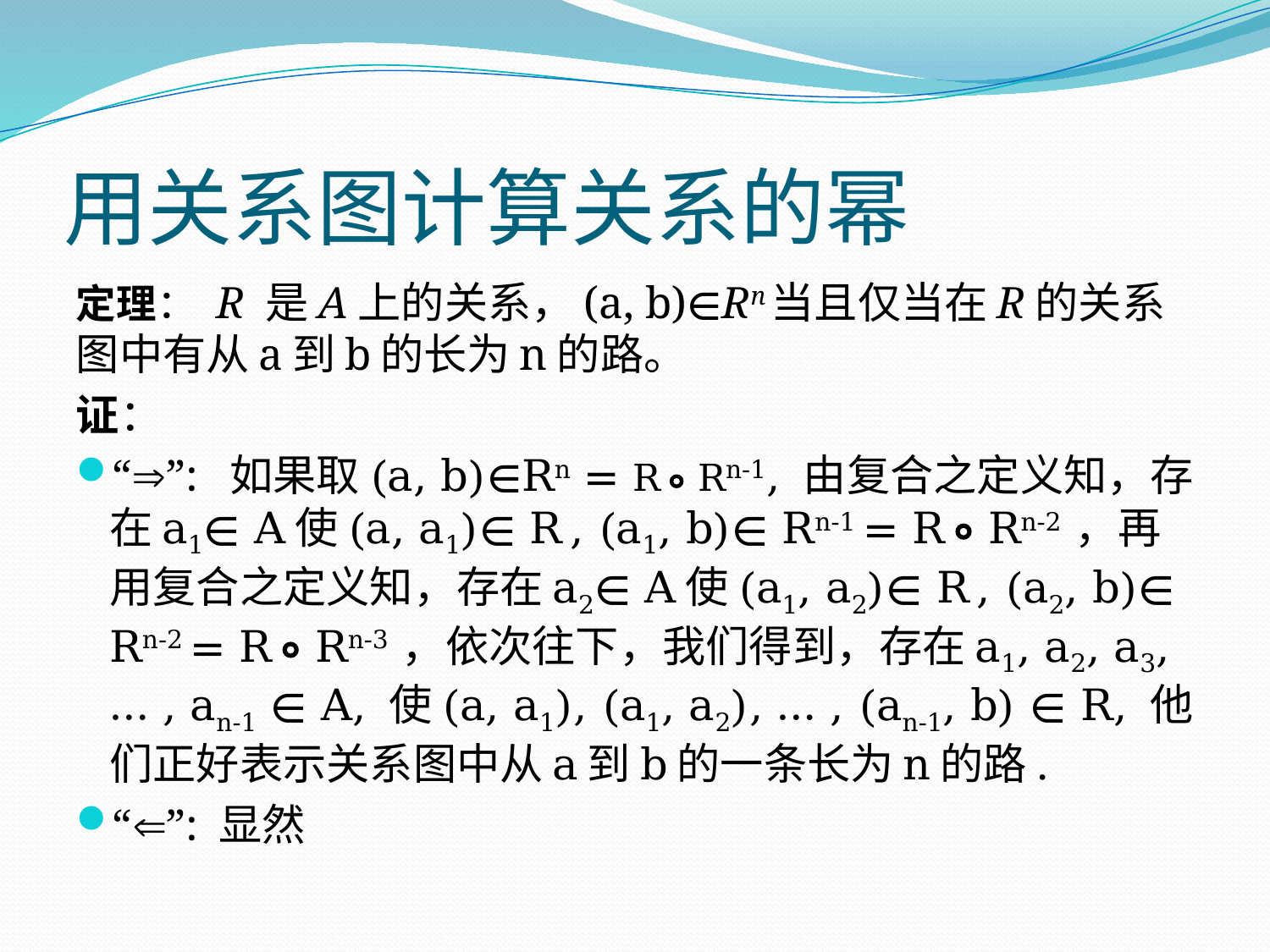

# 用关系图计算关系的幂
定理： R 是A上的关系，(a, b)∈Rn当且仅当在R的关系图中有从a到b的长为n的路。
证：
“⇒”:  如果取(a, b)∈Rn = R ∘ Rn-1, 由复合之定义知，存在a1∊ A使(a, a1)∊ R , (a1, b)∊ Rn-1 = R ∘ Rn-2 ，再用复合之定义知，存在a2∊ A使(a1, a2)∊ R , (a2, b)∊ Rn-2 = R ∘ Rn-3 ，依次往下，我们得到，存在a1, a2, a3, … , an-1 ∊ A, 使(a, a1), (a1, a2), … , (an-1, b) ∊ R, 他们正好表示关系图中从a到b的一条长为n的路.
“⇐”: 显然